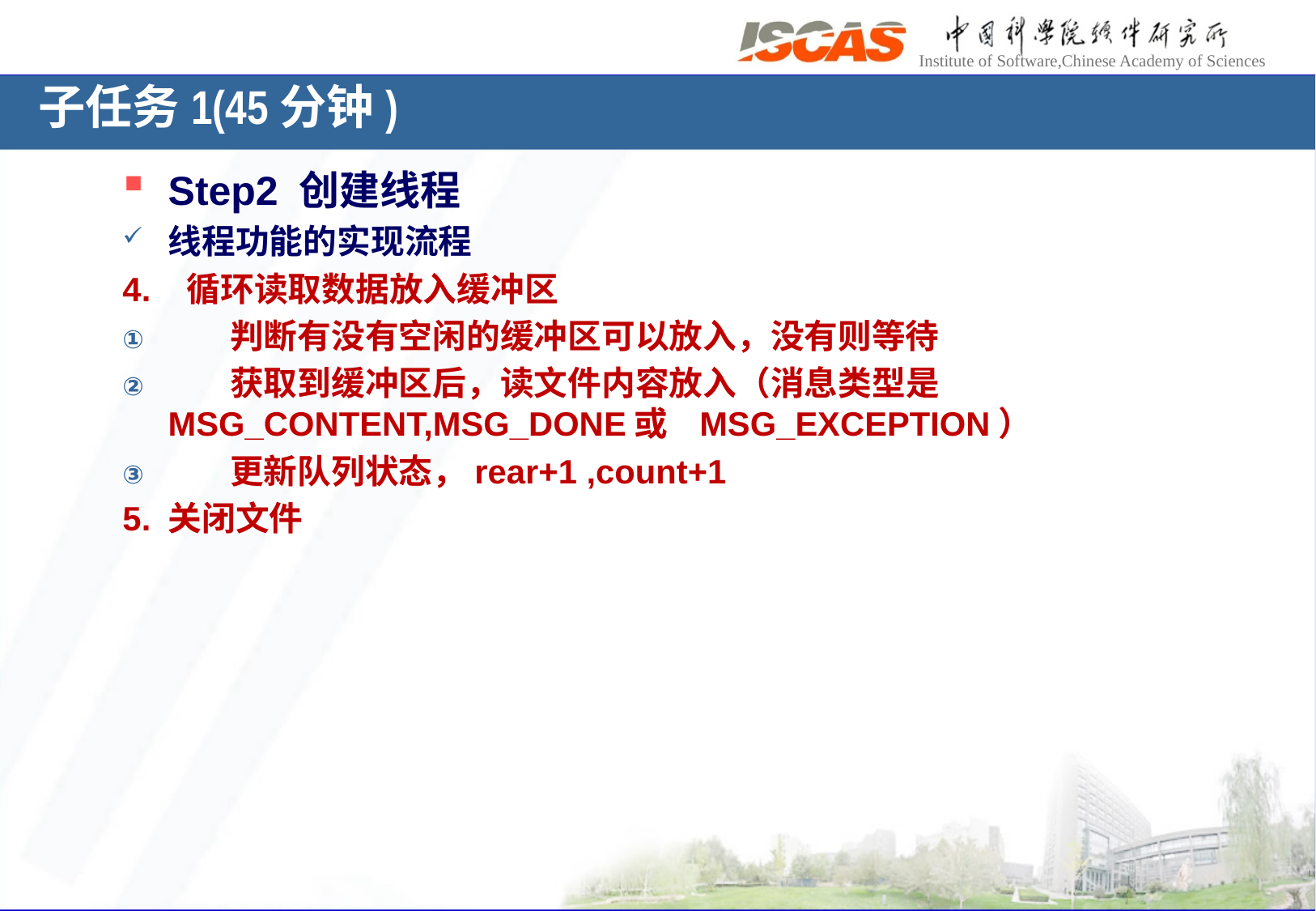

子任务1(45分钟)
Step2 创建线程
线程功能的实现流程
4.   循环读取数据放入缓冲区
       判断有没有空闲的缓冲区可以放入，没有则等待
       获取到缓冲区后，读文件内容放入（消息类型是MSG_CONTENT,MSG_DONE或   MSG_EXCEPTION）
       更新队列状态，rear+1 ,count+1
5. 关闭文件